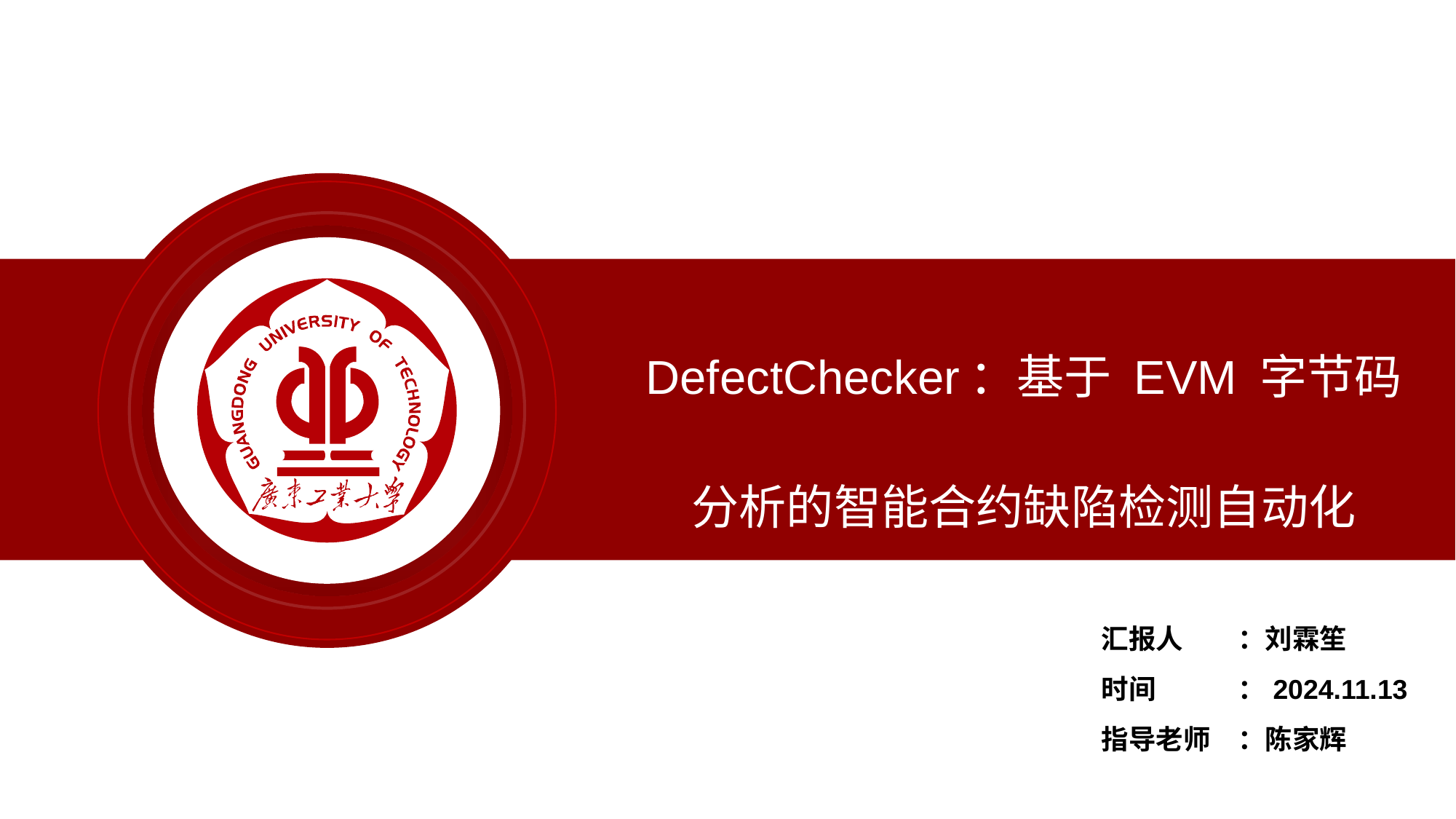

DefectChecker：基于 EVM 字节码
分析的智能合约缺陷检测自动化
| 汇报人 | ：刘霖笙 |
| --- | --- |
| 时间 | ：2024.11.13 |
| 指导老师 | ：陈家辉 |